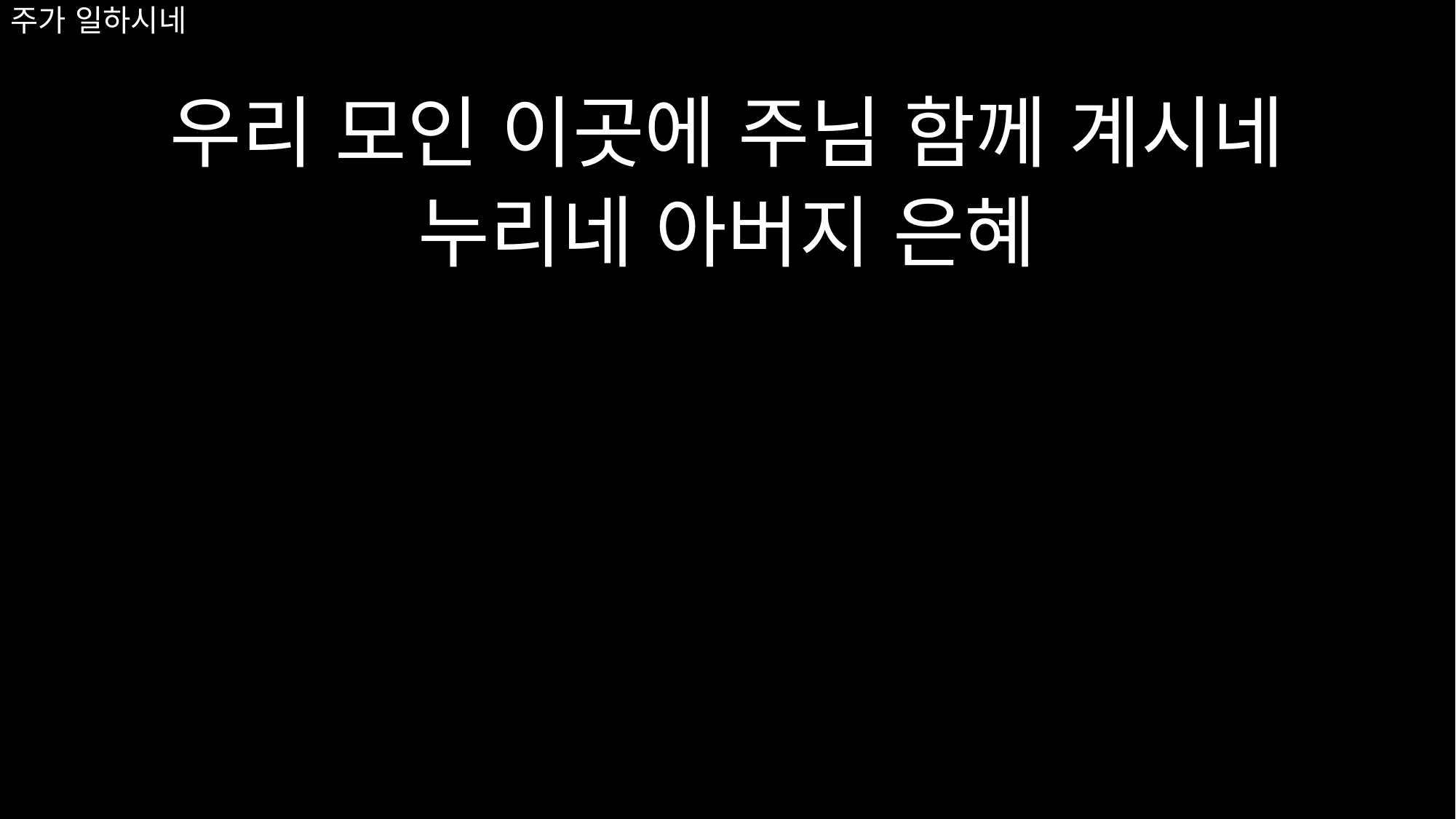

# 주가 일하시네
우리 모인 이곳에 주님 함께 계시네
누리네 아버지 은혜